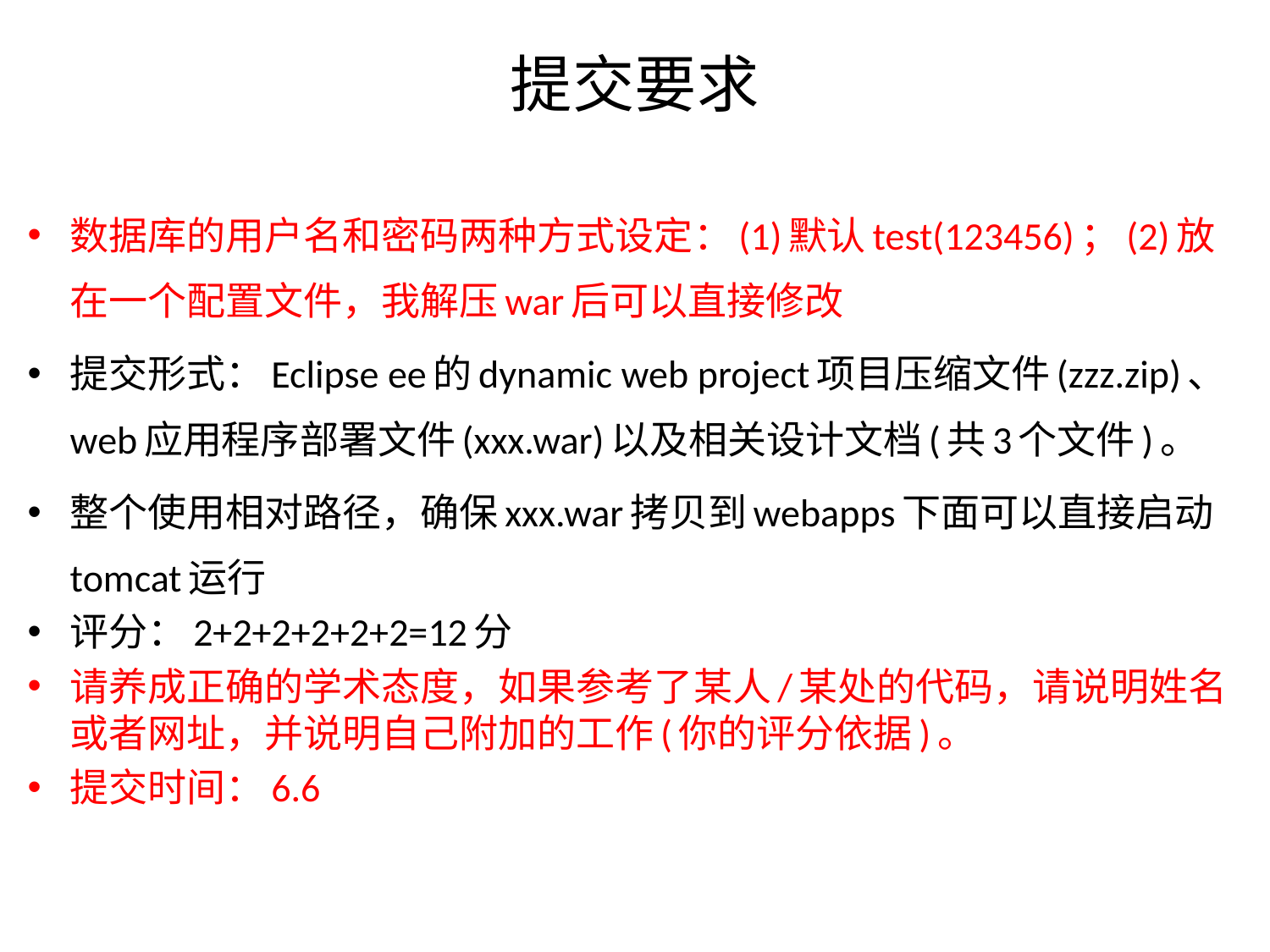

# 提交要求
数据库的用户名和密码两种方式设定：(1)默认test(123456)；(2)放在一个配置文件，我解压war后可以直接修改
提交形式：Eclipse ee的dynamic web project项目压缩文件(zzz.zip)、web应用程序部署文件(xxx.war)以及相关设计文档(共3个文件)。
整个使用相对路径，确保xxx.war拷贝到webapps下面可以直接启动tomcat运行
评分：2+2+2+2+2+2=12分
请养成正确的学术态度，如果参考了某人/某处的代码，请说明姓名或者网址，并说明自己附加的工作(你的评分依据)。
提交时间：6.6